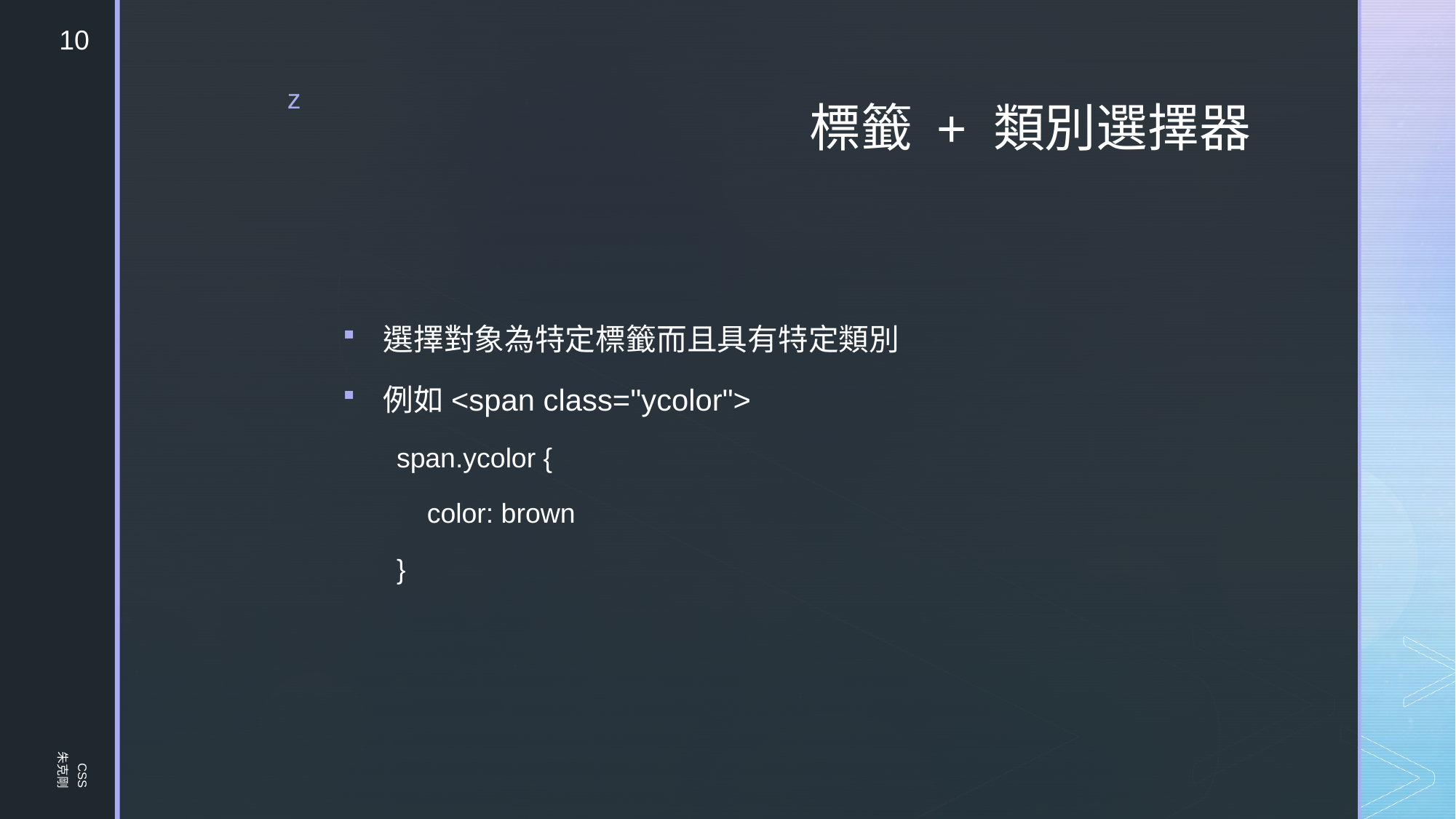

10
# 標籤 + 類別選擇器
選擇對象為特定標籤而且具有特定類別
例如<span class="ycolor">
span.ycolor {
    color: brown
}

CSS
朱克剛